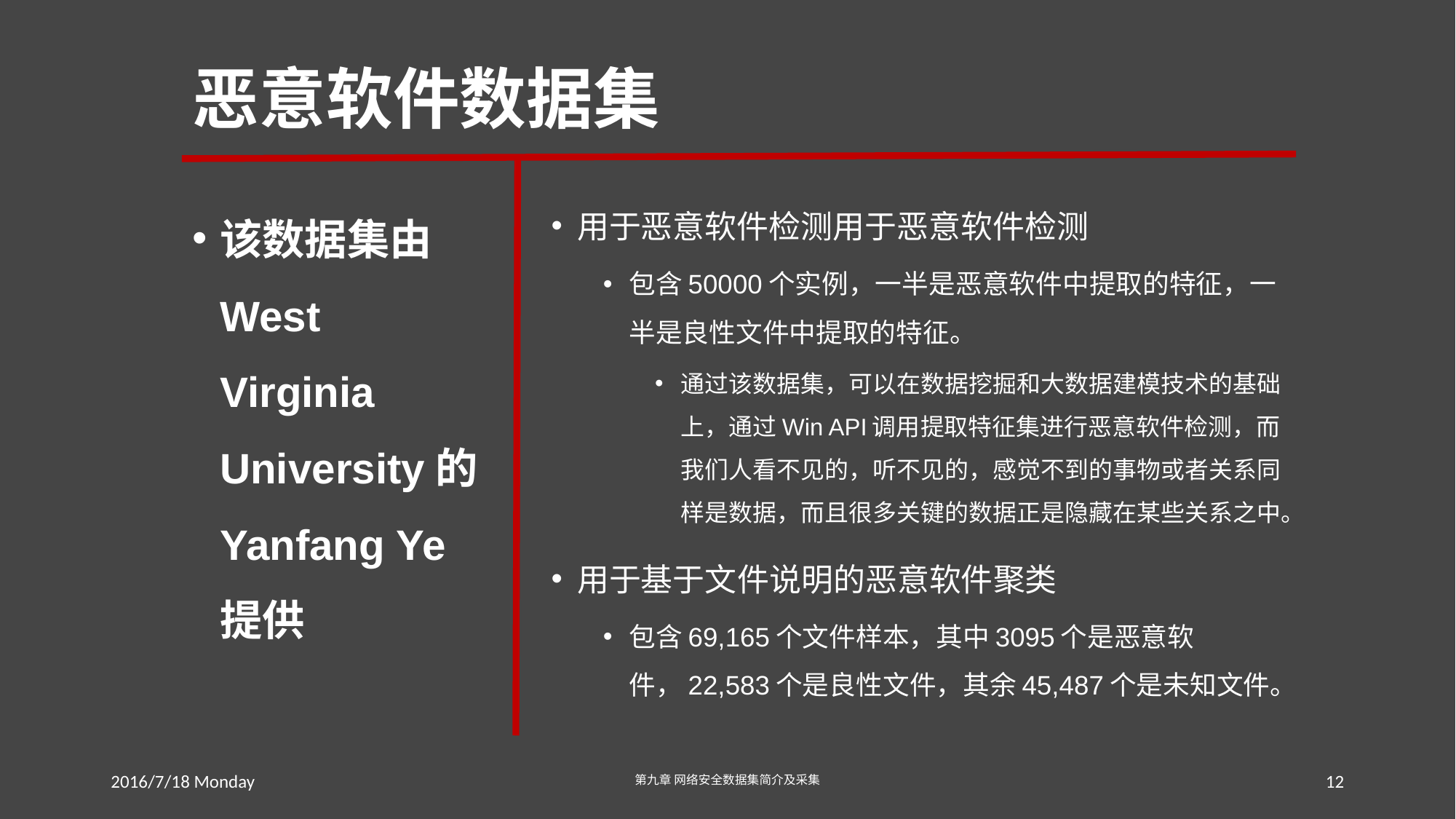

# 恶意软件数据集
该数据集由West Virginia University的Yanfang Ye 提供
用于恶意软件检测用于恶意软件检测
包含50000个实例，一半是恶意软件中提取的特征，一半是良性文件中提取的特征。
通过该数据集，可以在数据挖掘和大数据建模技术的基础上，通过Win API调用提取特征集进行恶意软件检测，而我们人看不见的，听不见的，感觉不到的事物或者关系同样是数据，而且很多关键的数据正是隐藏在某些关系之中。
用于基于文件说明的恶意软件聚类
包含69,165个文件样本，其中3095个是恶意软件，22,583个是良性文件，其余45,487个是未知文件。
2016/7/18 Monday
第九章 网络安全数据集简介及采集
12